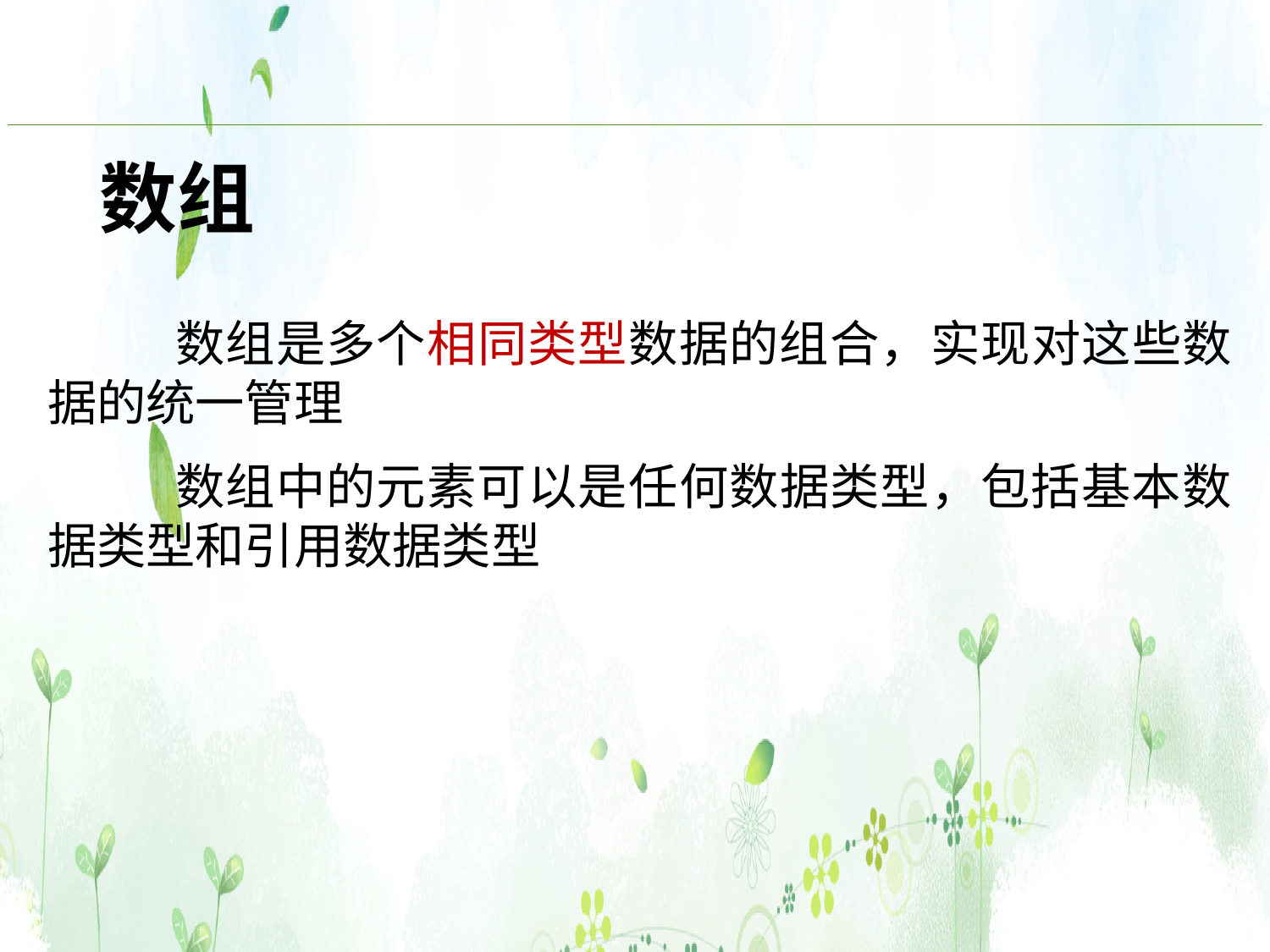

# 数组
	数组是多个相同类型数据的组合，实现对这些数据的统一管理
	数组中的元素可以是任何数据类型，包括基本数据类型和引用数据类型